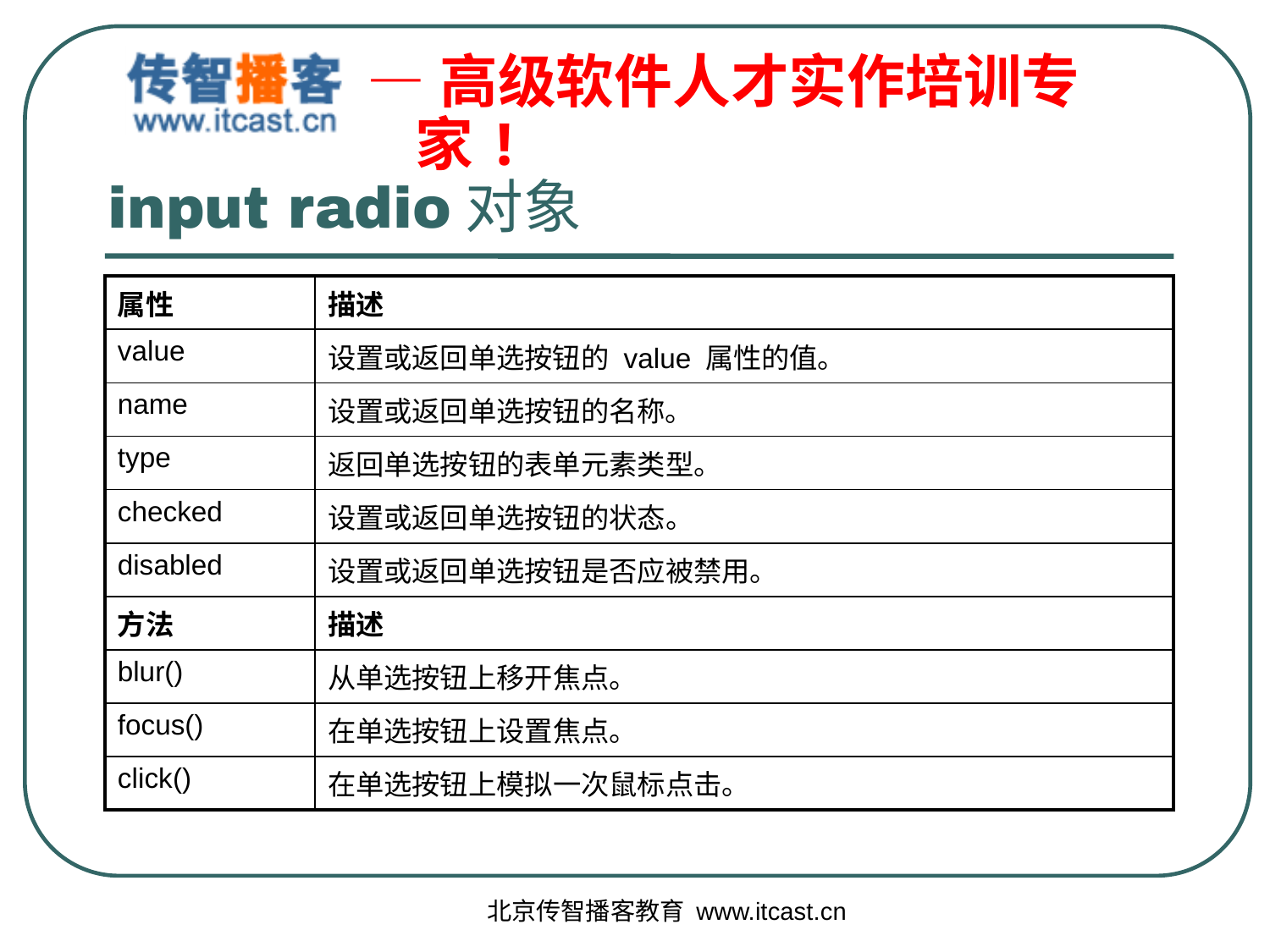

# input radio对象
| 属性 | 描述 |
| --- | --- |
| value | 设置或返回单选按钮的 value 属性的值。 |
| name | 设置或返回单选按钮的名称。 |
| type | 返回单选按钮的表单元素类型。 |
| checked | 设置或返回单选按钮的状态。 |
| disabled | 设置或返回单选按钮是否应被禁用。 |
| 方法 | 描述 |
| blur() | 从单选按钮上移开焦点。 |
| focus() | 在单选按钮上设置焦点。 |
| click() | 在单选按钮上模拟一次鼠标点击。 |